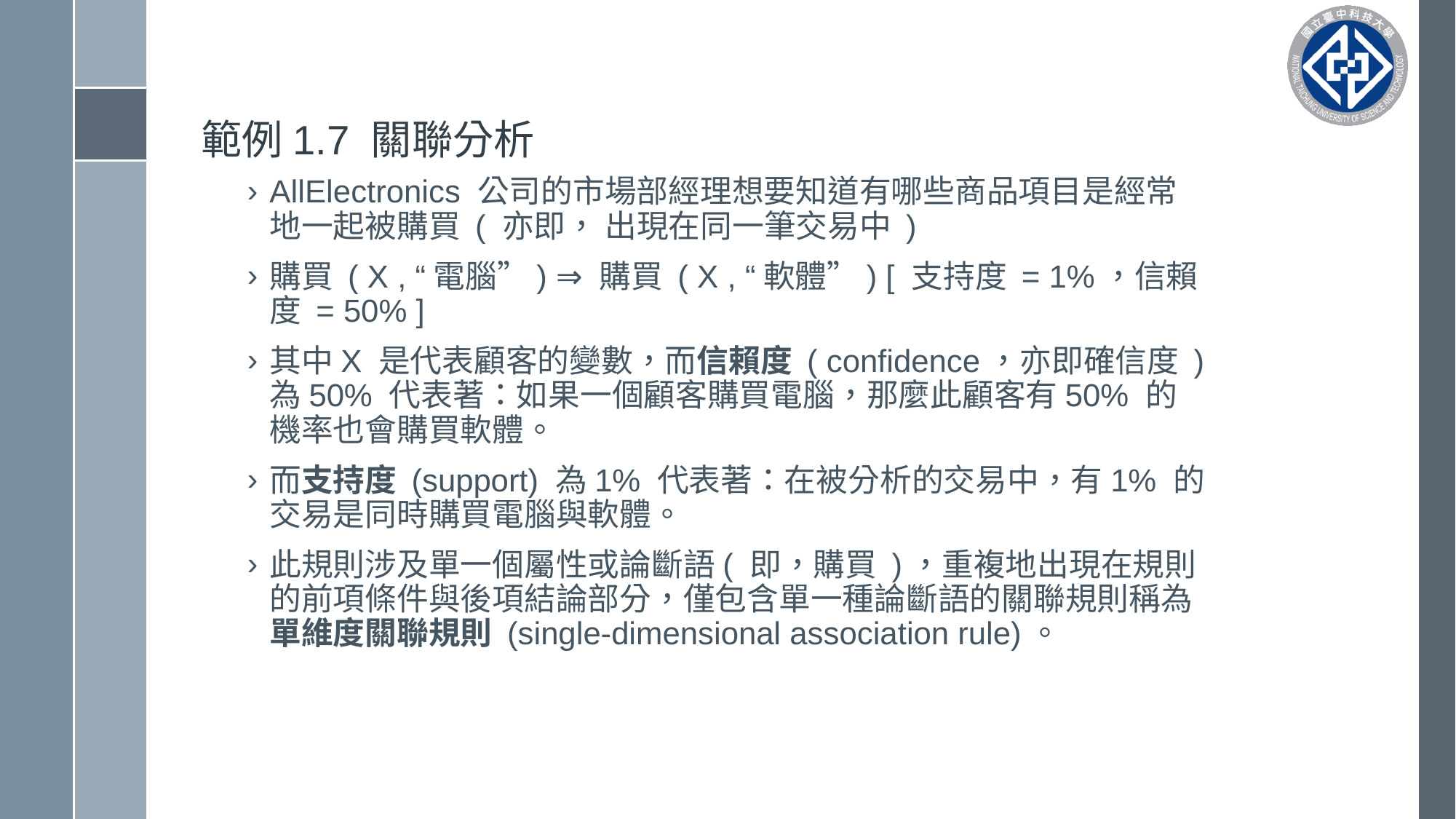

# 範例1.7 關聯分析
AllElectronics 公司的市場部經理想要知道有哪些商品項目是經常地一起被購買 ( 亦即， 出現在同一筆交易中 )
購買 ( X , “電腦”) ⇒ 購買 ( X , “軟體”) [ 支持度 = 1%，信賴度 = 50% ]
其中X 是代表顧客的變數，而信賴度 ( confidence，亦即確信度 ) 為50% 代表著：如果一個顧客購買電腦，那麼此顧客有50% 的機率也會購買軟體。
而支持度 (support) 為1% 代表著：在被分析的交易中，有1% 的交易是同時購買電腦與軟體。
此規則涉及單一個屬性或論斷語( 即，購買 )，重複地出現在規則的前項條件與後項結論部分，僅包含單一種論斷語的關聯規則稱為單維度關聯規則 (single-dimensional association rule)。